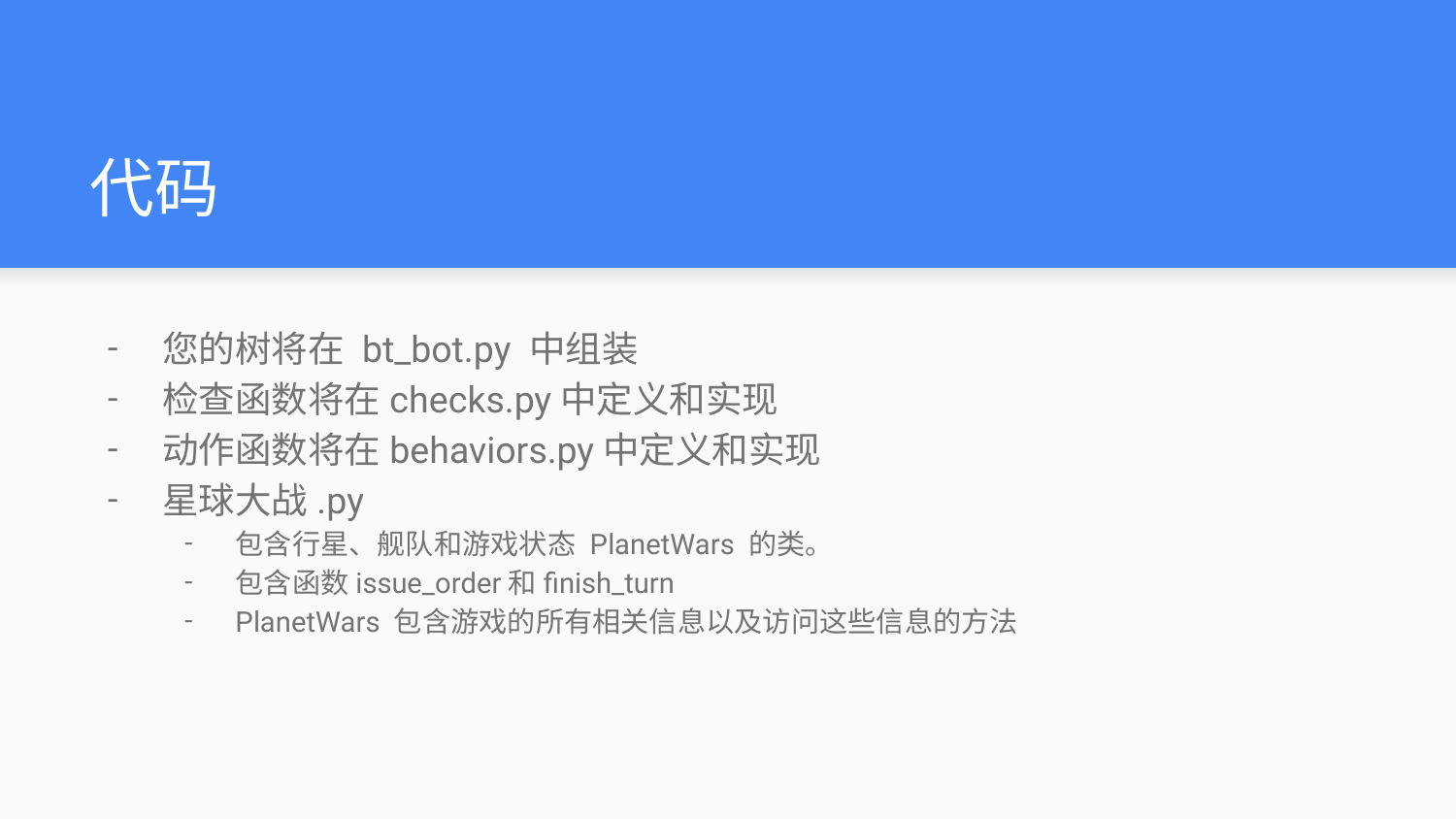

# 代码
您的树将在 bt_bot.py 中组装
检查函数将在checks.py中定义和实现
动作函数将在behaviors.py中定义和实现
星球大战.py
包含行星、舰队和游戏状态 PlanetWars 的类。
包含函数issue_order和finish_turn
PlanetWars 包含游戏的所有相关信息以及访问这些信息的方法